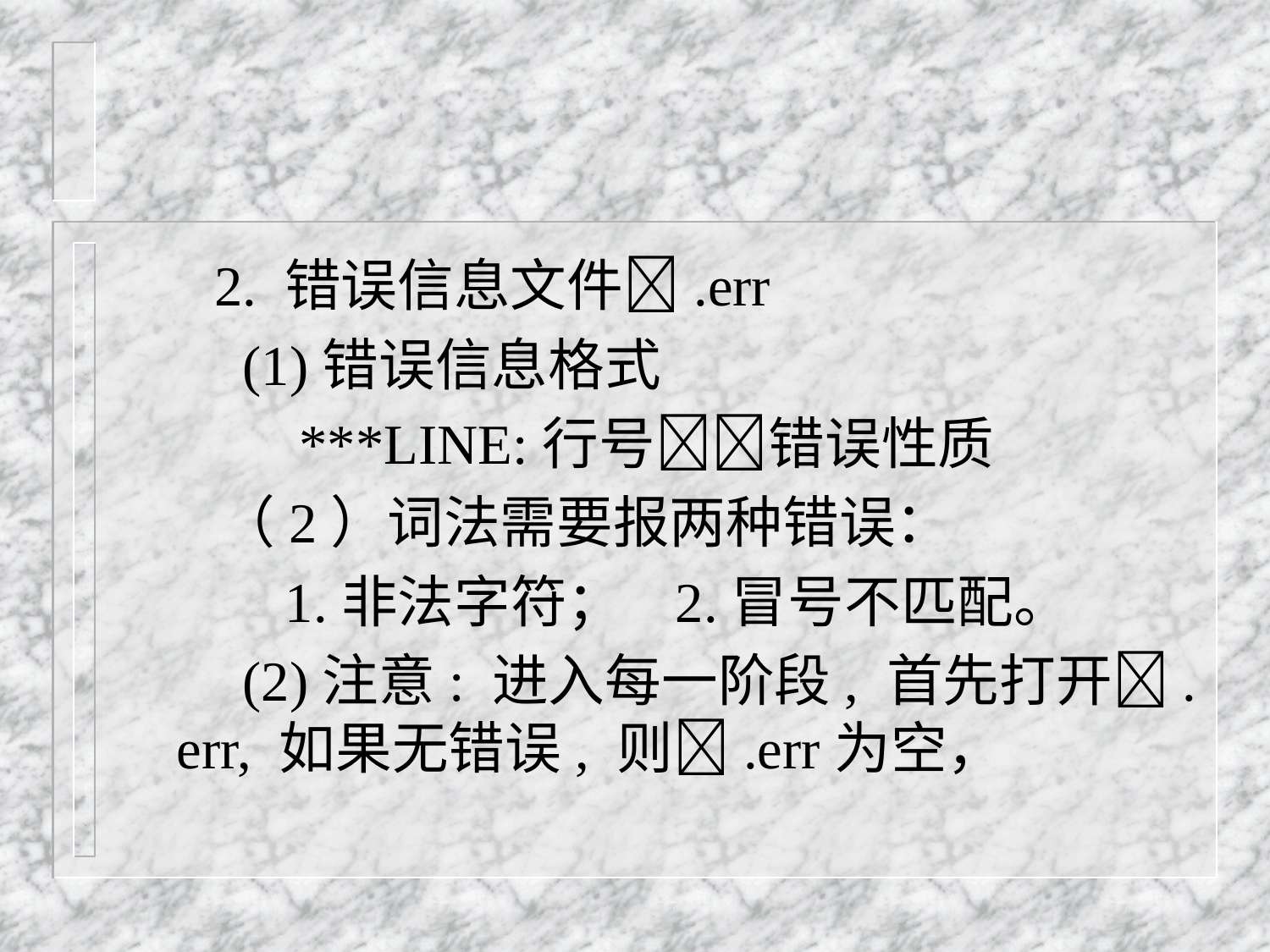

2. 错误信息文件∗.err
        (1)错误信息格式
            ***LINE:行号∪∪错误性质
      （2）词法需要报两种错误：
           1.非法字符；   2.冒号不匹配。
        (2)注意: 进入每一阶段, 首先打开∗.err, 如果无错误, 则∗.err为空，